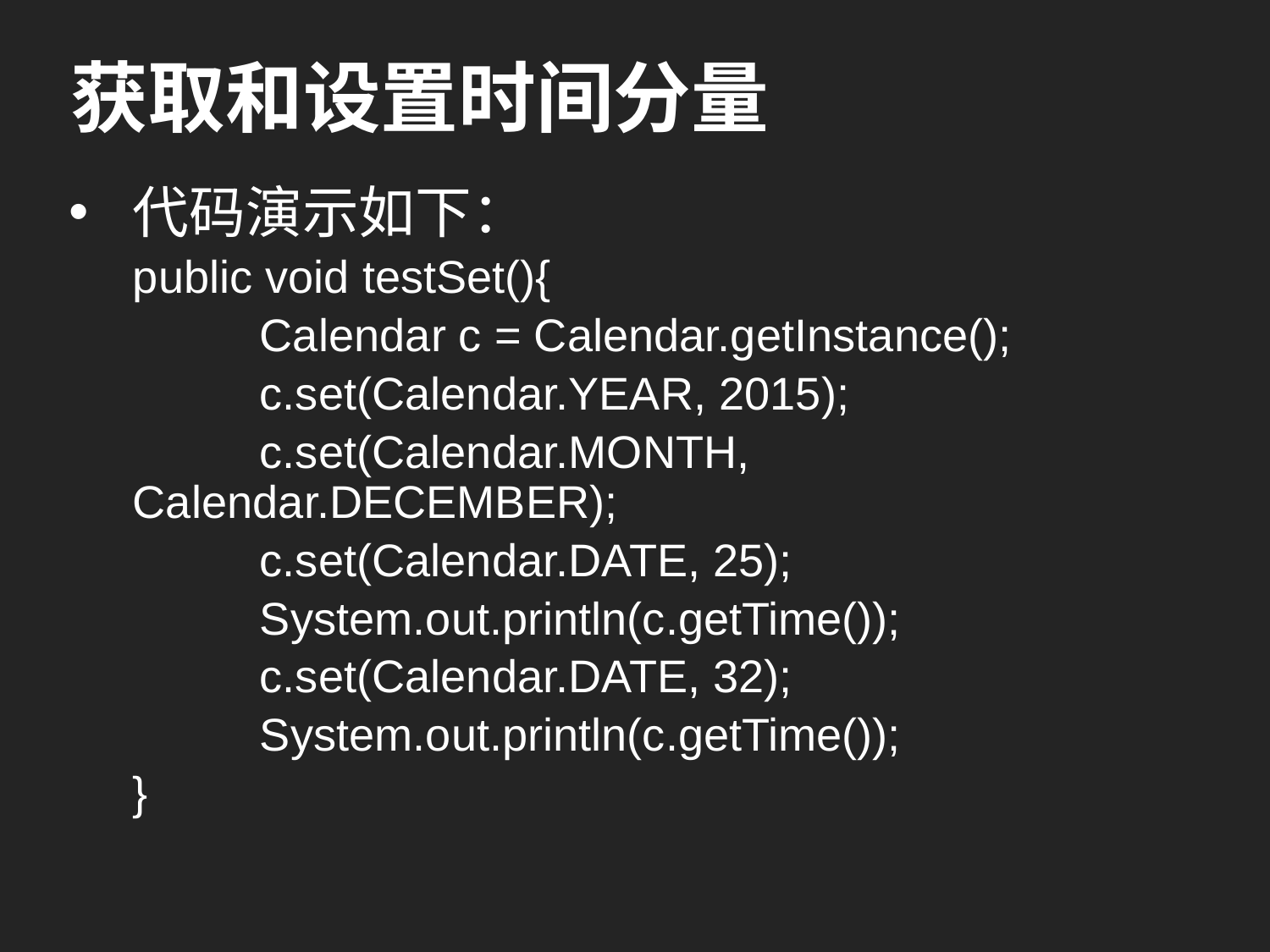

# 获取和设置时间分量
代码演示如下：
public void testSet(){
	Calendar c = Calendar.getInstance();
	c.set(Calendar.YEAR, 2015);
	c.set(Calendar.MONTH, Calendar.DECEMBER);
	c.set(Calendar.DATE, 25);
	System.out.println(c.getTime());
	c.set(Calendar.DATE, 32);
	System.out.println(c.getTime());
}